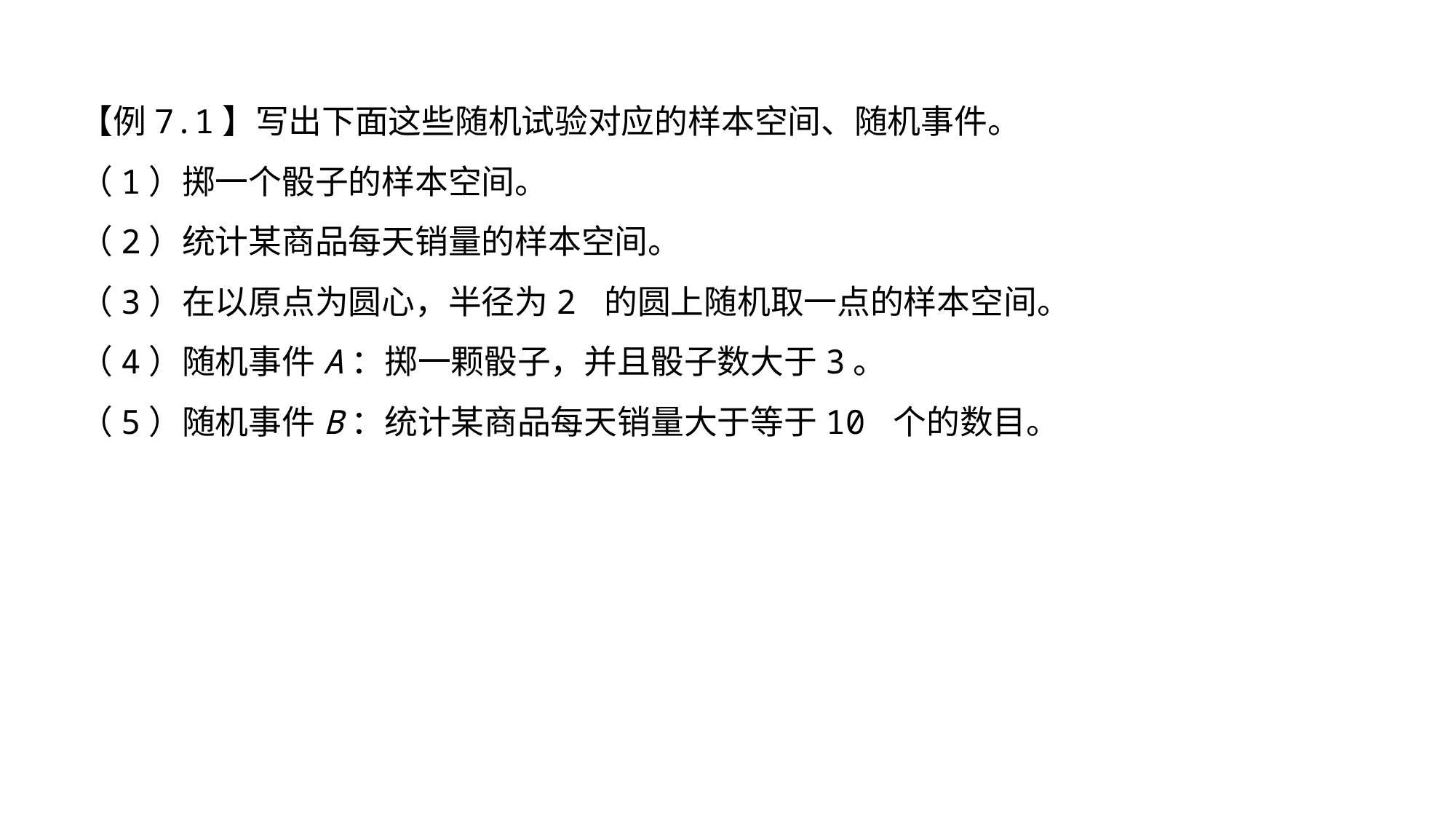

【例7.1】写出下面这些随机试验对应的样本空间、随机事件。
（1）掷一个骰子的样本空间。
（2）统计某商品每天销量的样本空间。
（3）在以原点为圆心，半径为2 的圆上随机取一点的样本空间。
（4）随机事件A：掷一颗骰子，并且骰子数大于3。
（5）随机事件B：统计某商品每天销量大于等于10 个的数目。